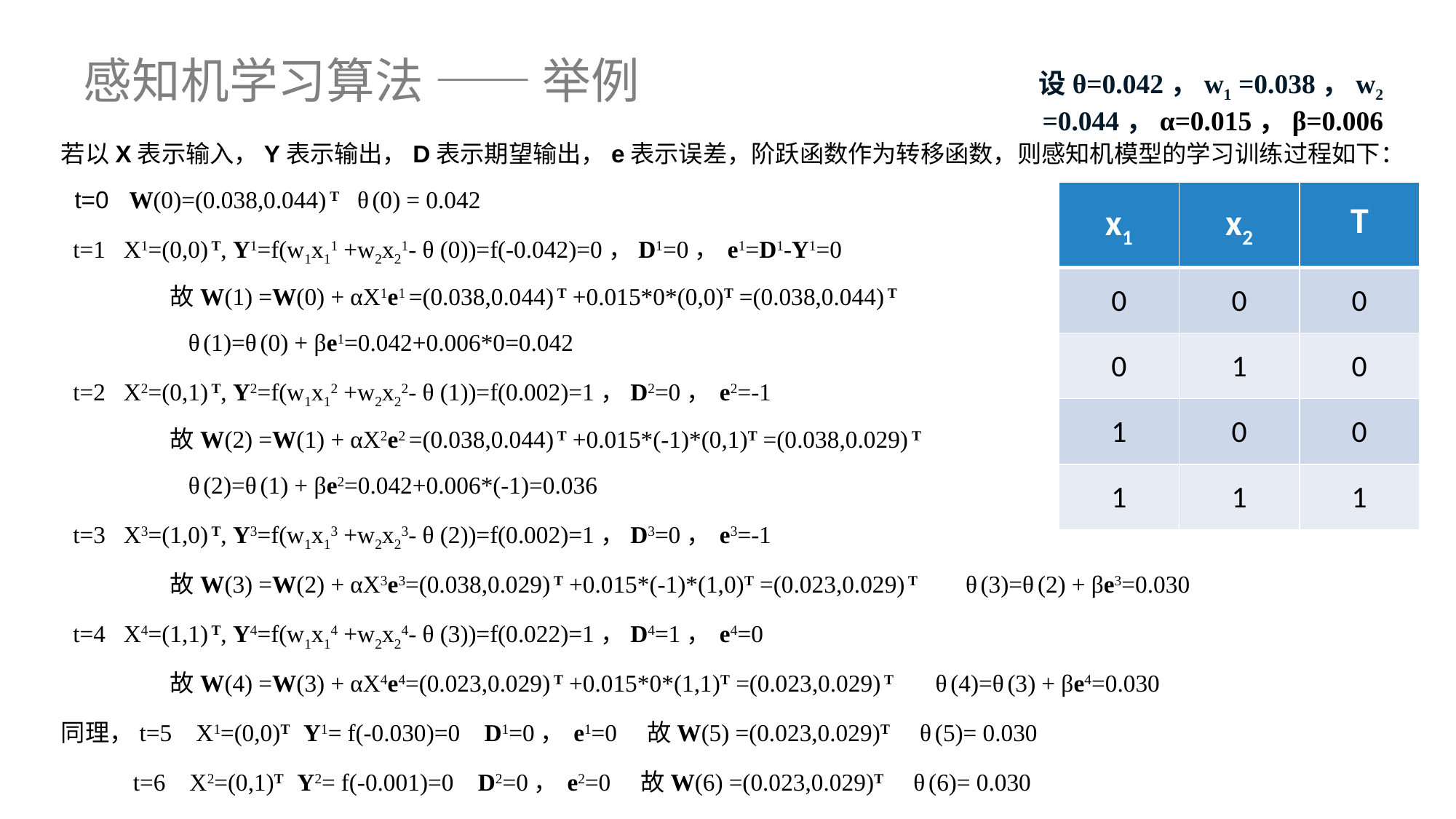

# 感知机学习算法 —— 举例
设θ=0.042，w1 =0.038，w2 =0.044，α=0.015，β=0.006
若以X表示输入，Y表示输出，D表示期望输出，e表示误差，阶跃函数作为转移函数，则感知机模型的学习训练过程如下：
  t=0   W(0)=(0.038,0.044) T   θ (0) = 0.042
  t=1   X1=(0,0) T, Y1=f(w1x11 +w2x21- θ (0))=f(-0.042)=0，D1=0， e1=D1-Y1=0
	故W(1) =W(0) + αX1e1 =(0.038,0.044) T +0.015*0*(0,0)T =(0.038,0.044) T
	   θ (1)=θ (0) + βe1=0.042+0.006*0=0.042
  t=2   X2=(0,1) T, Y2=f(w1x12 +w2x22- θ (1))=f(0.002)=1，D2=0， e2=-1
	故W(2) =W(1) + αX2e2 =(0.038,0.044) T +0.015*(-1)*(0,1)T =(0.038,0.029) T
	   θ (2)=θ (1) + βe2=0.042+0.006*(-1)=0.036
  t=3   X3=(1,0) T, Y3=f(w1x13 +w2x23- θ (2))=f(0.002)=1，D3=0， e3=-1
	故W(3) =W(2) + αX3e3=(0.038,0.029) T +0.015*(-1)*(1,0)T =(0.023,0.029) T        θ (3)=θ (2) + βe3=0.030
  t=4   X4=(1,1) T, Y4=f(w1x14 +w2x24- θ (3))=f(0.022)=1，D4=1， e4=0
	故W(4) =W(3) + αX4e4=(0.023,0.029) T +0.015*0*(1,1)T =(0.023,0.029) T       θ (4)=θ (3) + βe4=0.030
同理，t=5    X1=(0,0)T    Y1= f(-0.030)=0    D1=0， e1=0    故W(5) =(0.023,0.029)T     θ (5)= 0.030
            t=6    X2=(0,1)T    Y2= f(-0.001)=0    D2=0， e2=0    故W(6) =(0.023,0.029)T     θ (6)= 0.030
            t=7    X3=(1,0)T    Y3= f(-0.007)=0    D3=0， e3=0    故W(7) =(0.023,0.029)T     θ (7)= 0.030
            t=8    X4=(1,1)T    Y4= f(0.022)=0    D4=0， e4=0    故W(8) =(0.023,0.029)T     θ (8)= 0.030
| x1 | x2 | T |
| --- | --- | --- |
| 0 | 0 | 0 |
| 0 | 1 | 0 |
| 1 | 0 | 0 |
| 1 | 1 | 1 |